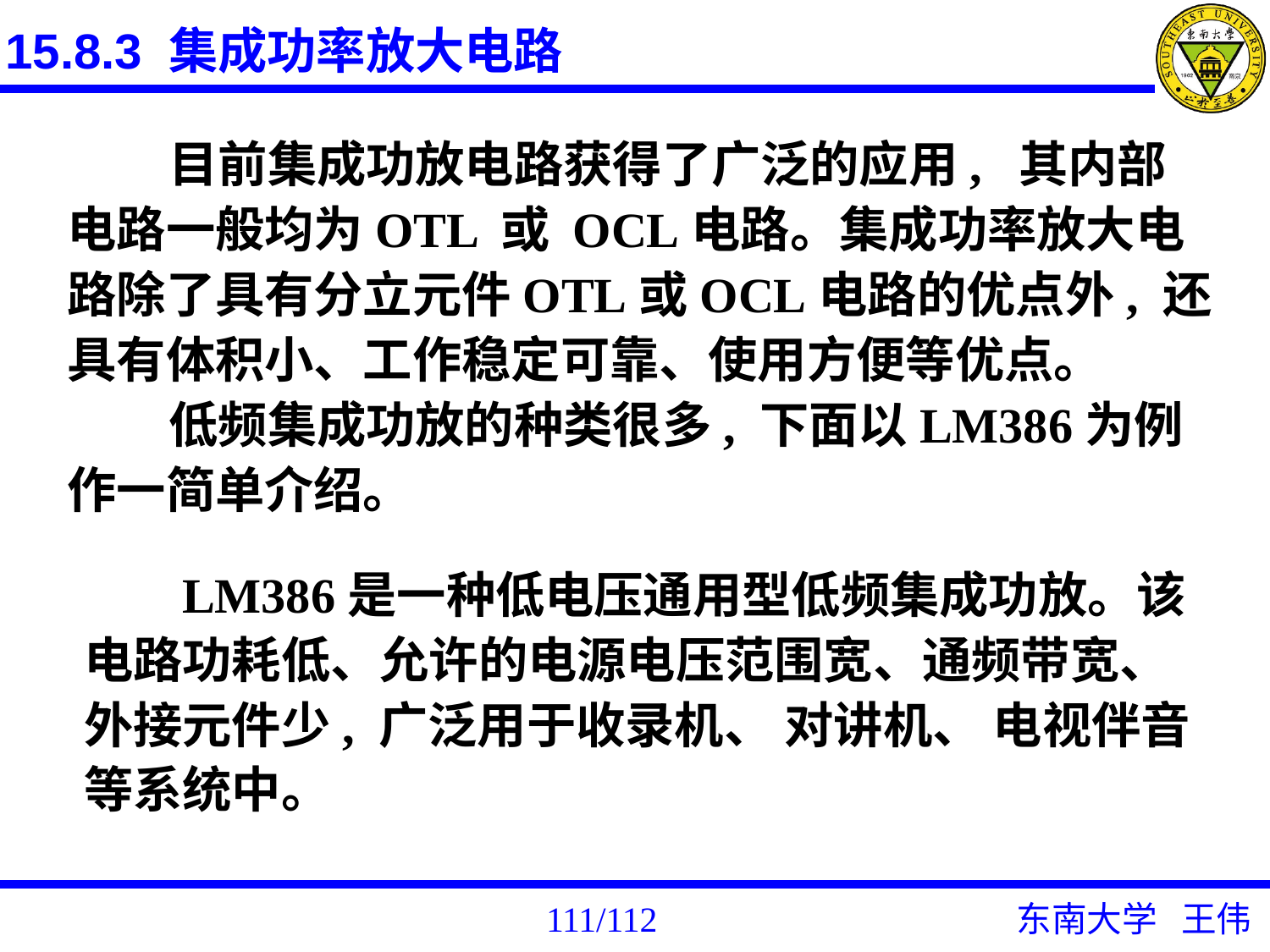

15.8.3 集成功率放大电路
        目前集成功放电路获得了广泛的应用,  其内部电路一般均为OTL 或 OCL电路。集成功率放大电路除了具有分立元件OTL或OCL电路的优点外, 还具有体积小、工作稳定可靠、使用方便等优点。
        低频集成功放的种类很多, 下面以LM386为例作一简单介绍。
        LM386是一种低电压通用型低频集成功放。该
电路功耗低、允许的电源电压范围宽、通频带宽、
外接元件少, 广泛用于收录机、 对讲机、 电视伴音
等系统中。